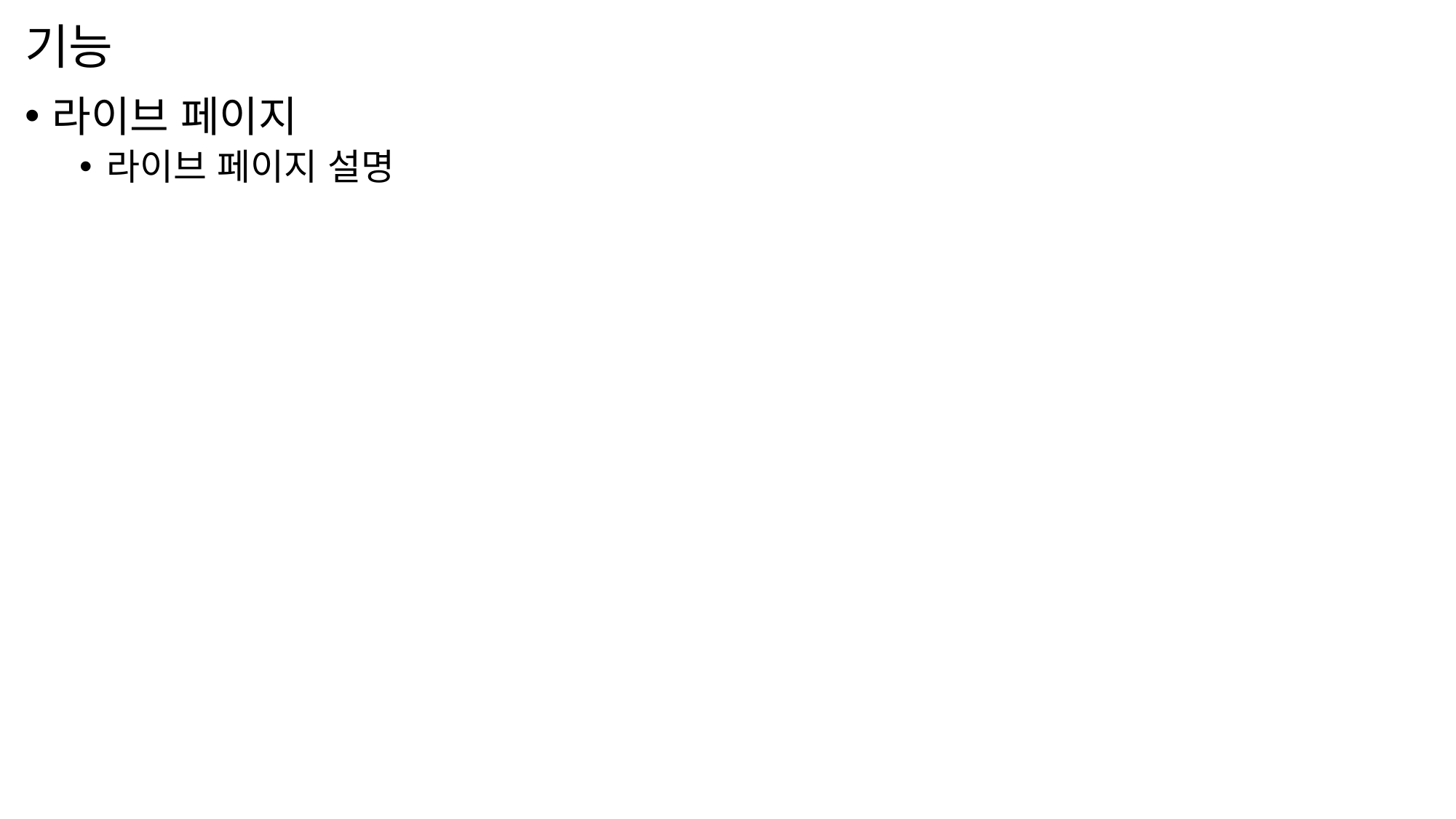

# 기능
라이브 페이지
라이브 페이지 설명